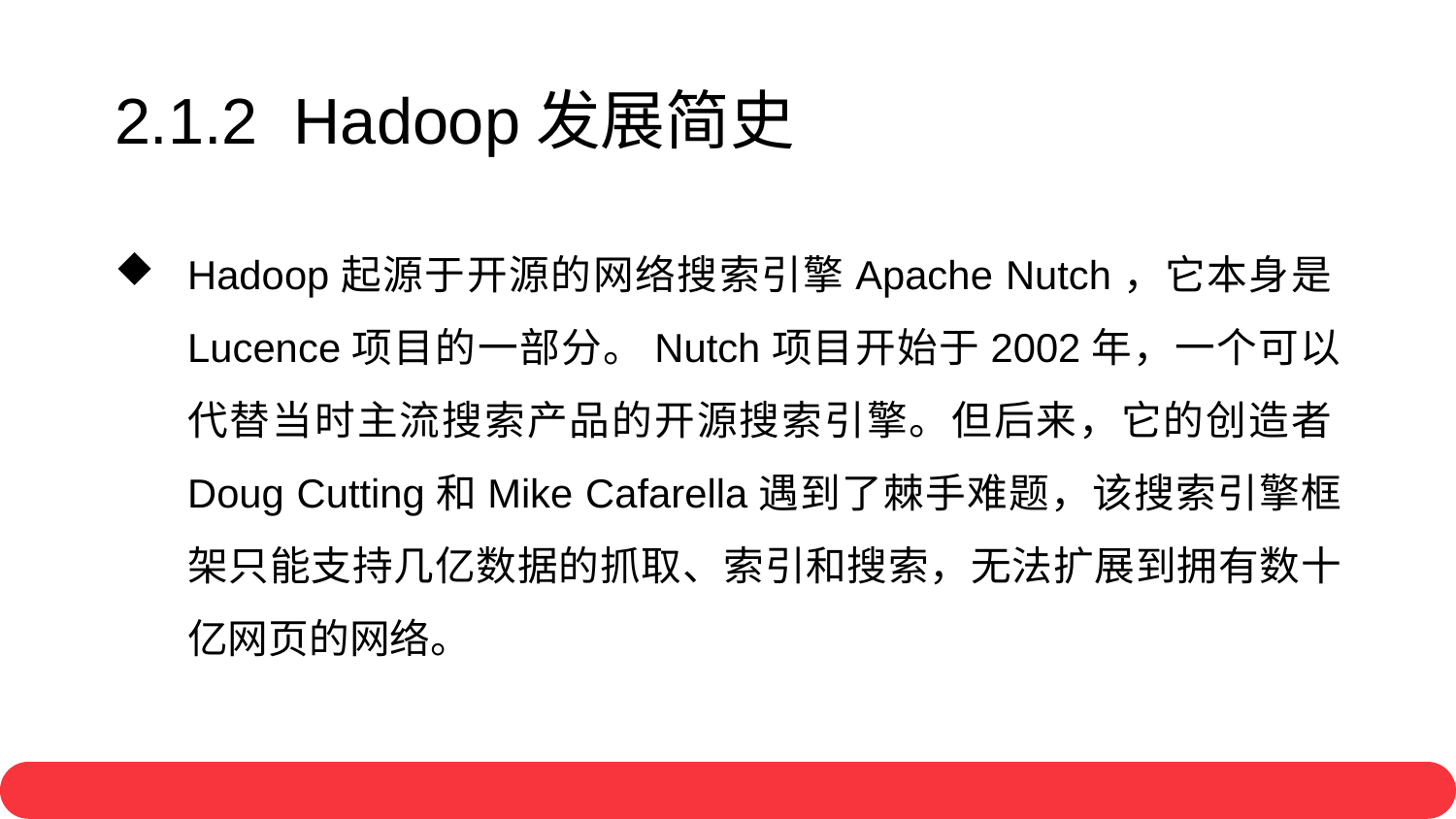

# 2.1.2  Hadoop发展简史
Hadoop起源于开源的网络搜索引擎Apache Nutch，它本身是Lucence项目的一部分。Nutch项目开始于2002年，一个可以代替当时主流搜索产品的开源搜索引擎。但后来，它的创造者Doug Cutting和Mike Cafarella遇到了棘手难题，该搜索引擎框架只能支持几亿数据的抓取、索引和搜索，无法扩展到拥有数十亿网页的网络。